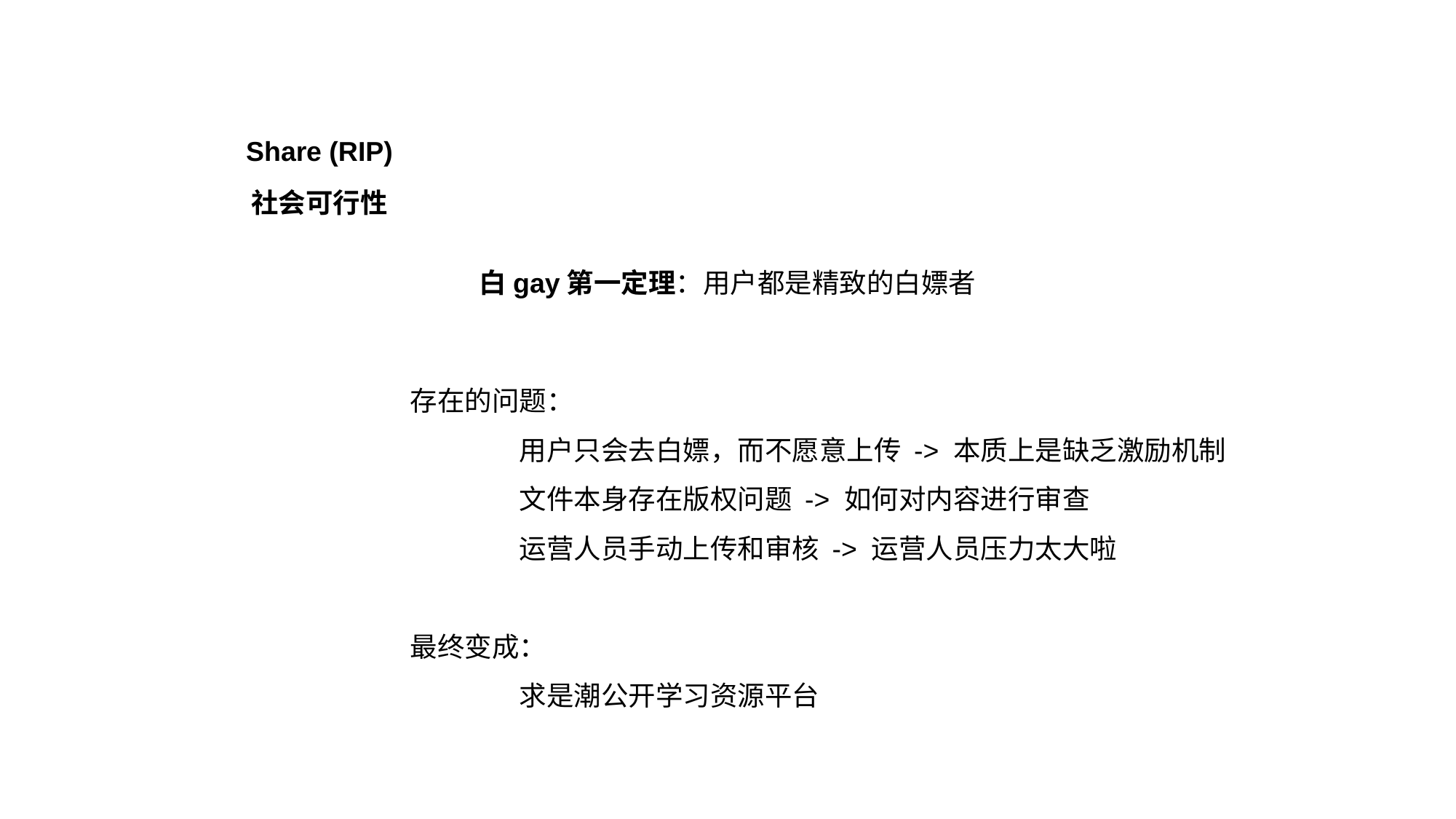

Share (RIP)
社会可行性
白gay第一定理：用户都是精致的白嫖者
存在的问题：
	用户只会去白嫖，而不愿意上传 -> 本质上是缺乏激励机制
	文件本身存在版权问题 -> 如何对内容进行审查
	运营人员手动上传和审核 -> 运营人员压力太大啦

最终变成：
	求是潮公开学习资源平台